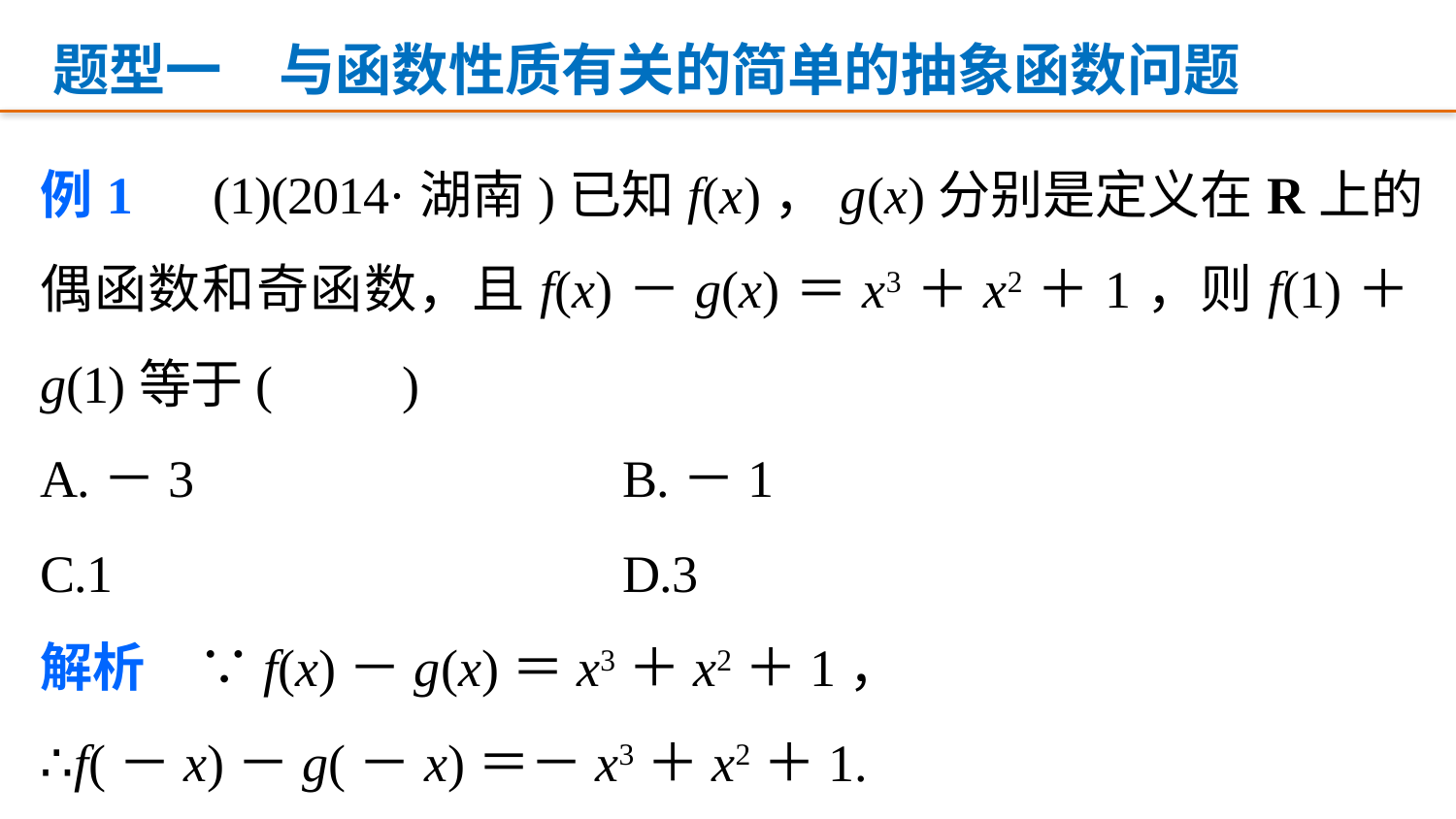

题型一　与函数性质有关的简单的抽象函数问题
例1　(1)(2014·湖南)已知f(x)，g(x)分别是定义在R上的偶函数和奇函数，且f(x)－g(x)＝x3＋x2＋1，则f(1)＋g(1)等于(　　)
A.－3  			B.－1
C.1  			D.3
解析　∵f(x)－g(x)＝x3＋x2＋1，
∴f(－x)－g(－x)＝－x3＋x2＋1.
∵f(x)是偶函数，g(x)是奇函数，